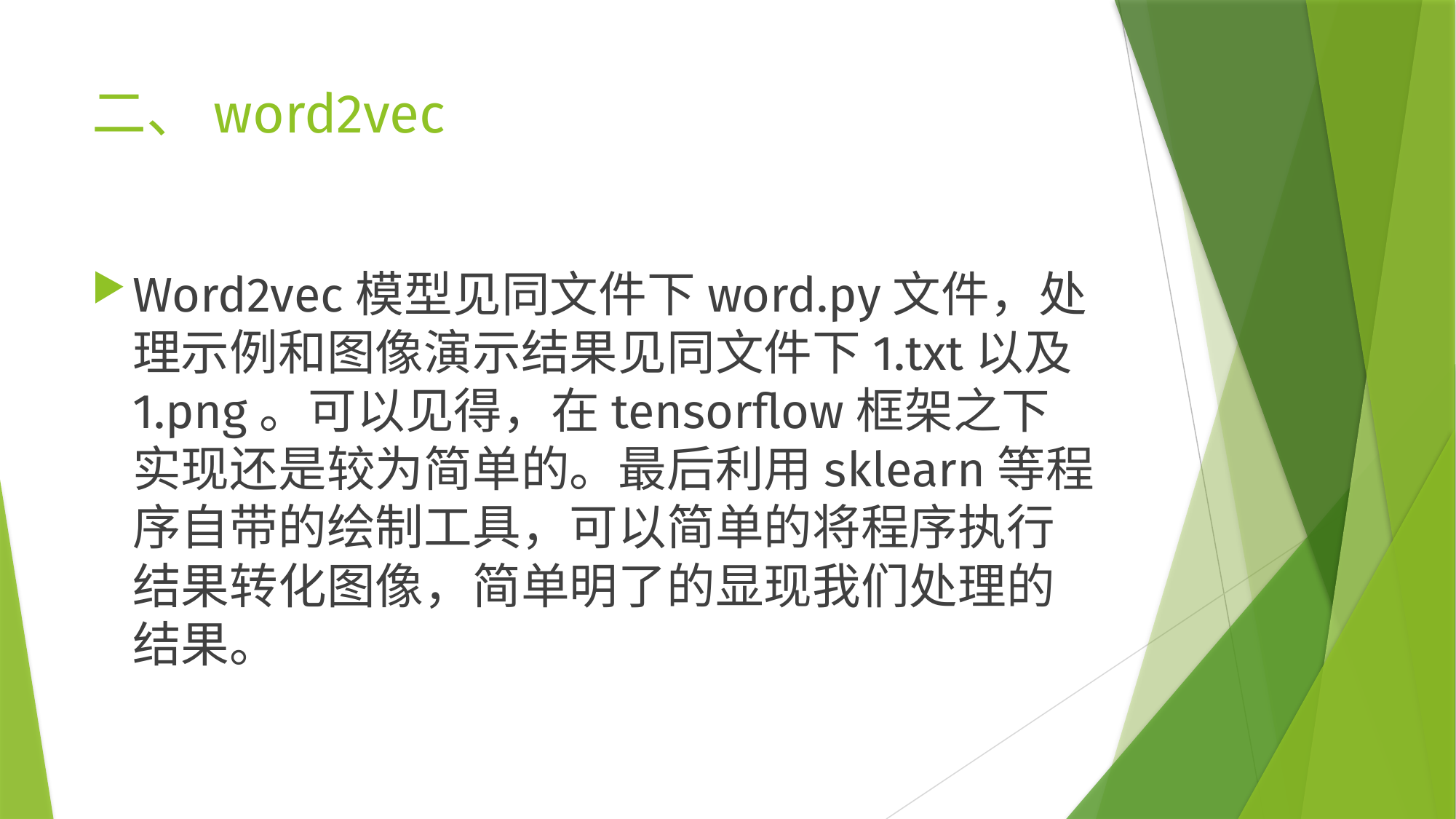

# 二、word2vec
Word2vec模型见同文件下word.py文件，处理示例和图像演示结果见同文件下1.txt以及1.png。可以见得，在tensorflow框架之下实现还是较为简单的。最后利用sklearn等程序自带的绘制工具，可以简单的将程序执行结果转化图像，简单明了的显现我们处理的结果。